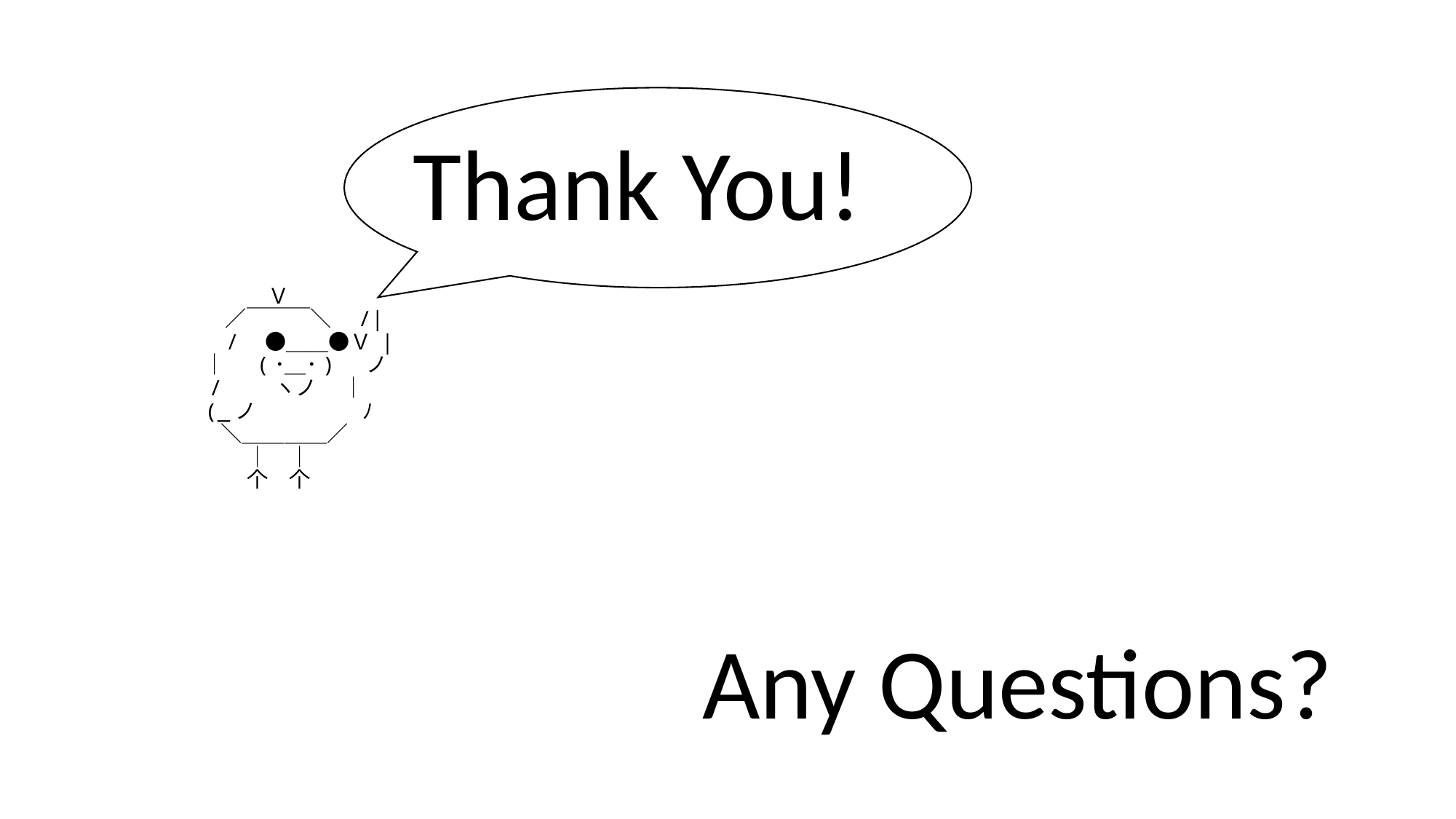

# Thank You!
　　　　 Ｖ
　　 ／￣￣￣＼　/|
　　/　●＿＿●Ｖ |
　 ｜　 (･＿･)　 ノ
　 /　　 ヽノ　 ｜
　(_ノ　　　　　ﾉ
　　＼＿＿＿＿／
　　　 ｜　｜
　　　 个　个
Any Questions?